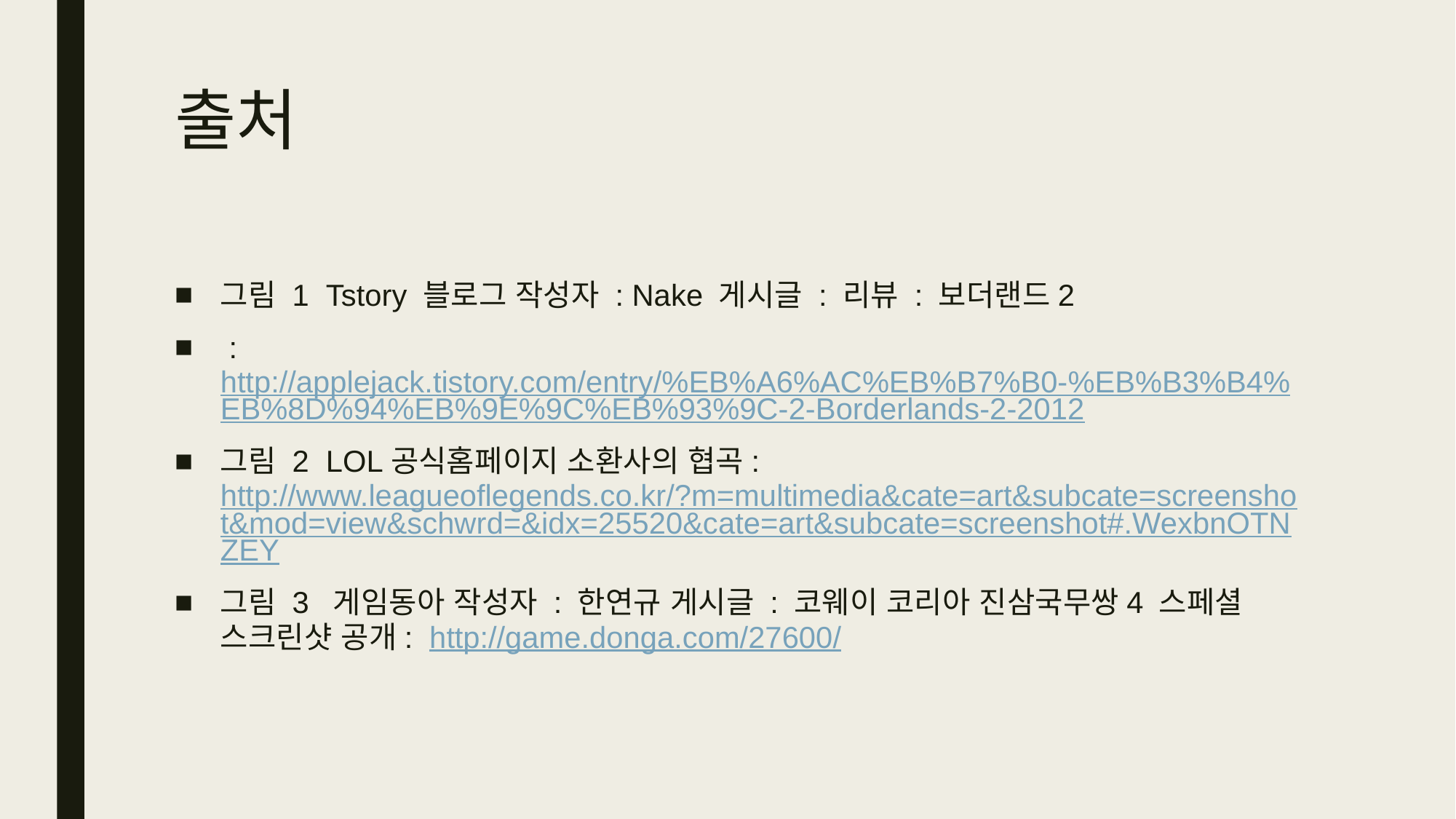

# 출처
그림 1  Tstory 블로그 작성자 : Nake 게시글 : 리뷰 : 보더랜드2
 : http://applejack.tistory.com/entry/%EB%A6%AC%EB%B7%B0-%EB%B3%B4%EB%8D%94%EB%9E%9C%EB%93%9C-2-Borderlands-2-2012
그림 2  LOL공식홈페이지 소환사의 협곡: http://www.leagueoflegends.co.kr/?m=multimedia&cate=art&subcate=screenshot&mod=view&schwrd=&idx=25520&cate=art&subcate=screenshot#.WexbnOTNZEY
그림 3  게임동아 작성자 : 한연규 게시글 : 코웨이 코리아 진삼국무쌍4 스페셜 스크린샷 공개:  http://game.donga.com/27600/